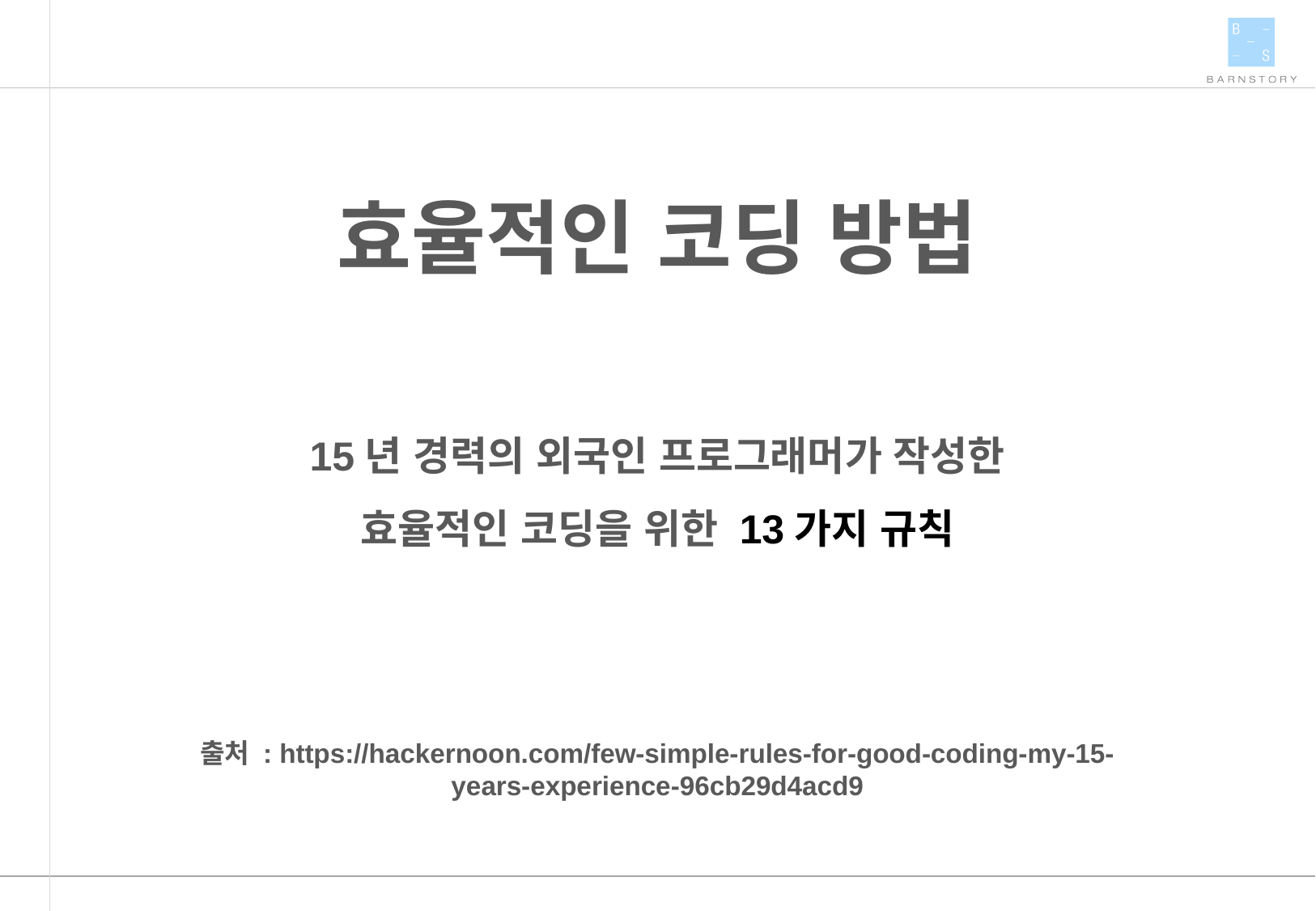

효율적인 코딩 방법
15년 경력의 외국인 프로그래머가 작성한
효율적인 코딩을 위한 13가지 규칙
출처 : https://hackernoon.com/few-simple-rules-for-good-coding-my-15-years-experience-96cb29d4acd9